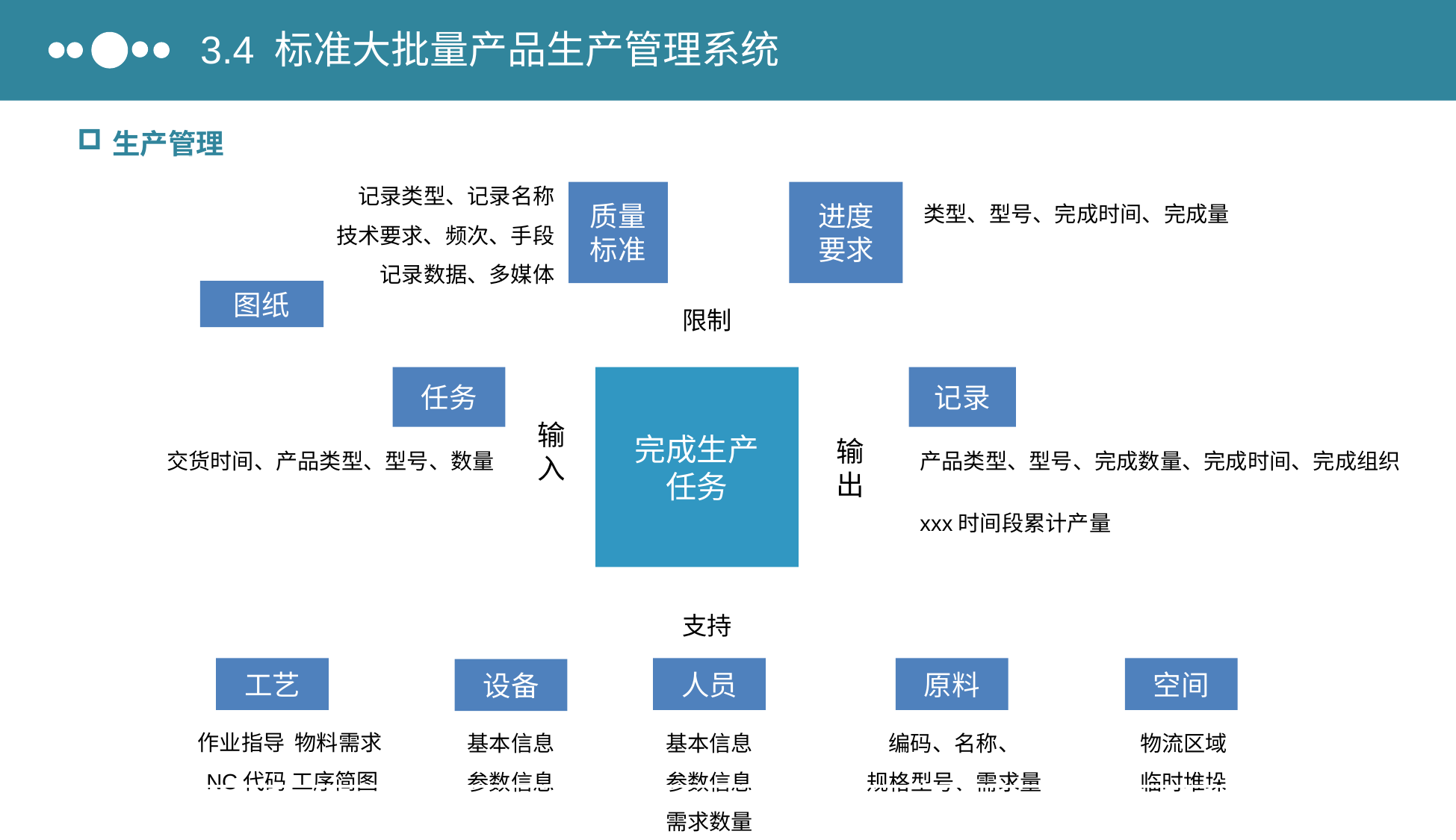

3.4 标准大批量产品生产管理系统
生产管理

限制
记录类型、记录名称
技术要求、频次、手段
记录数据、多媒体
质量标准
进度
要求
类型、型号、完成时间、完成量
图纸
输
入

任务
完成生产
任务
输
出
记录
交货时间、产品类型、型号、数量
产品类型、型号、完成数量、完成时间、完成组织
xxx时间段累计产量

支持
工艺
人员
原料
空间
设备
作业指导  物料需求NC代码 工序简图
基本信息
参数信息
基本信息
参数信息
需求数量
编码、名称、
规格型号、需求量

物流区域
临时堆垛